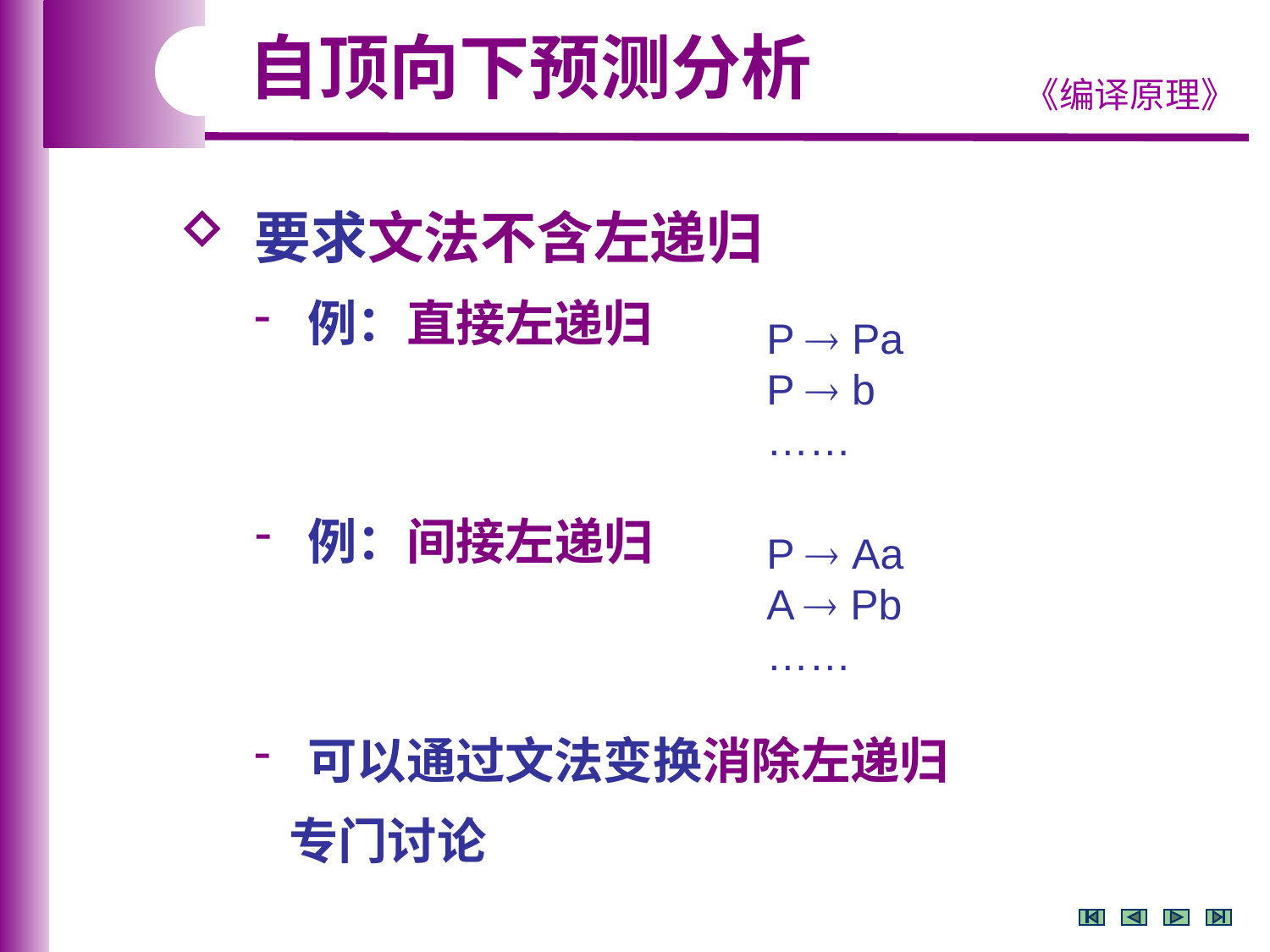

自顶向下预测分析
 要求文法不含左递归
 例：直接左递归
P → Pa
P → b
……
 例：间接左递归
P → Aa
A → Pb
……
 可以通过文法变换消除左递归

  专门讨论